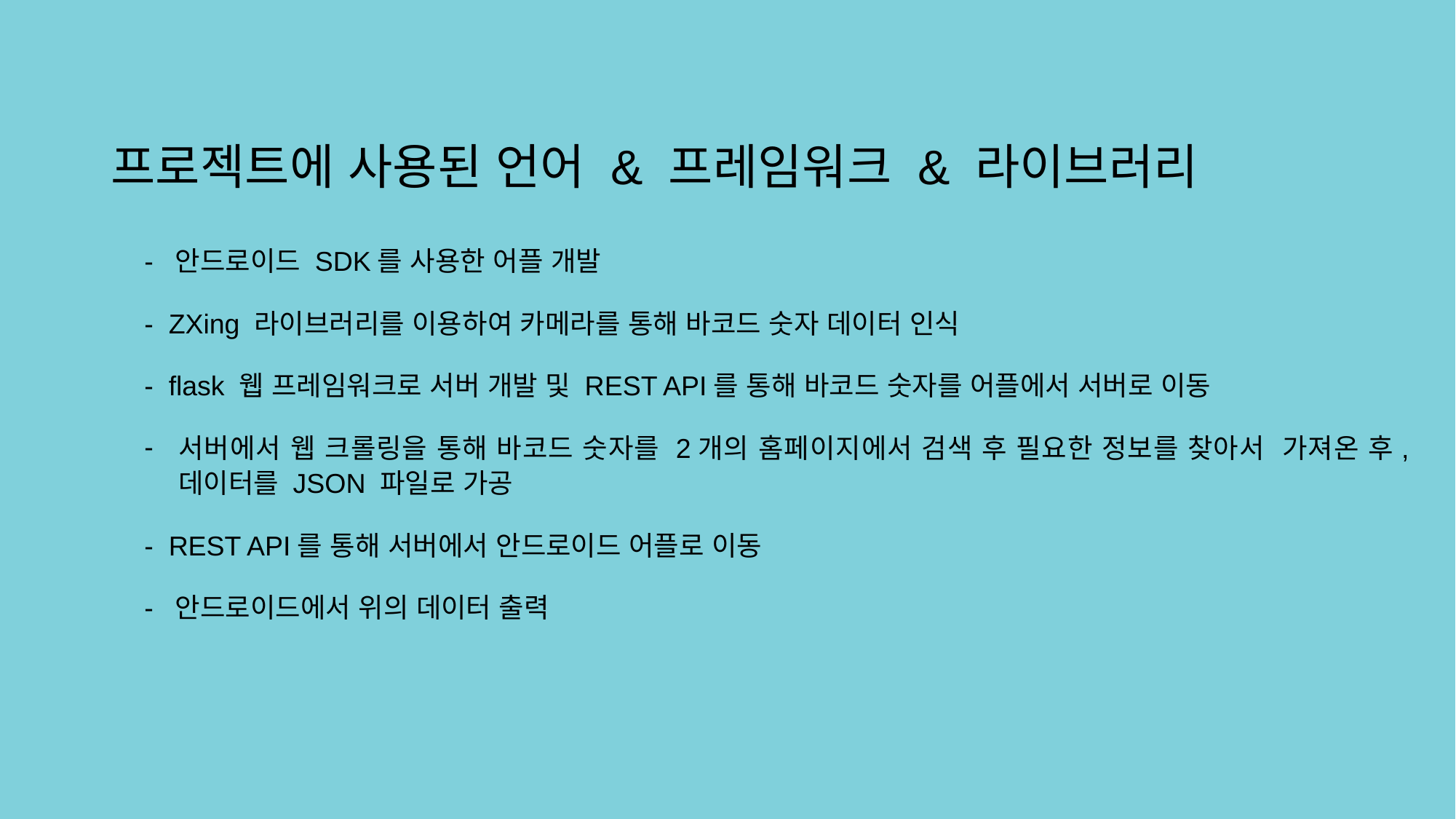

프로젝트에 사용된 언어 & 프레임워크 & 라이브러리

-  안드로이드 SDK를 사용한 어플 개발
-  ZXing 라이브러리를 이용하여 카메라를 통해 바코드 숫자 데이터 인식
-  flask 웹 프레임워크로 서버 개발 및 REST API를 통해 바코드 숫자를 어플에서 서버로 이동
서버에서 웹 크롤링을 통해 바코드 숫자를 2개의 홈페이지에서 검색 후 필요한 정보를 찾아서  가져온 후, 데이터를 JSON 파일로 가공
-  REST API를 통해 서버에서 안드로이드 어플로 이동
-  안드로이드에서 위의 데이터 출력